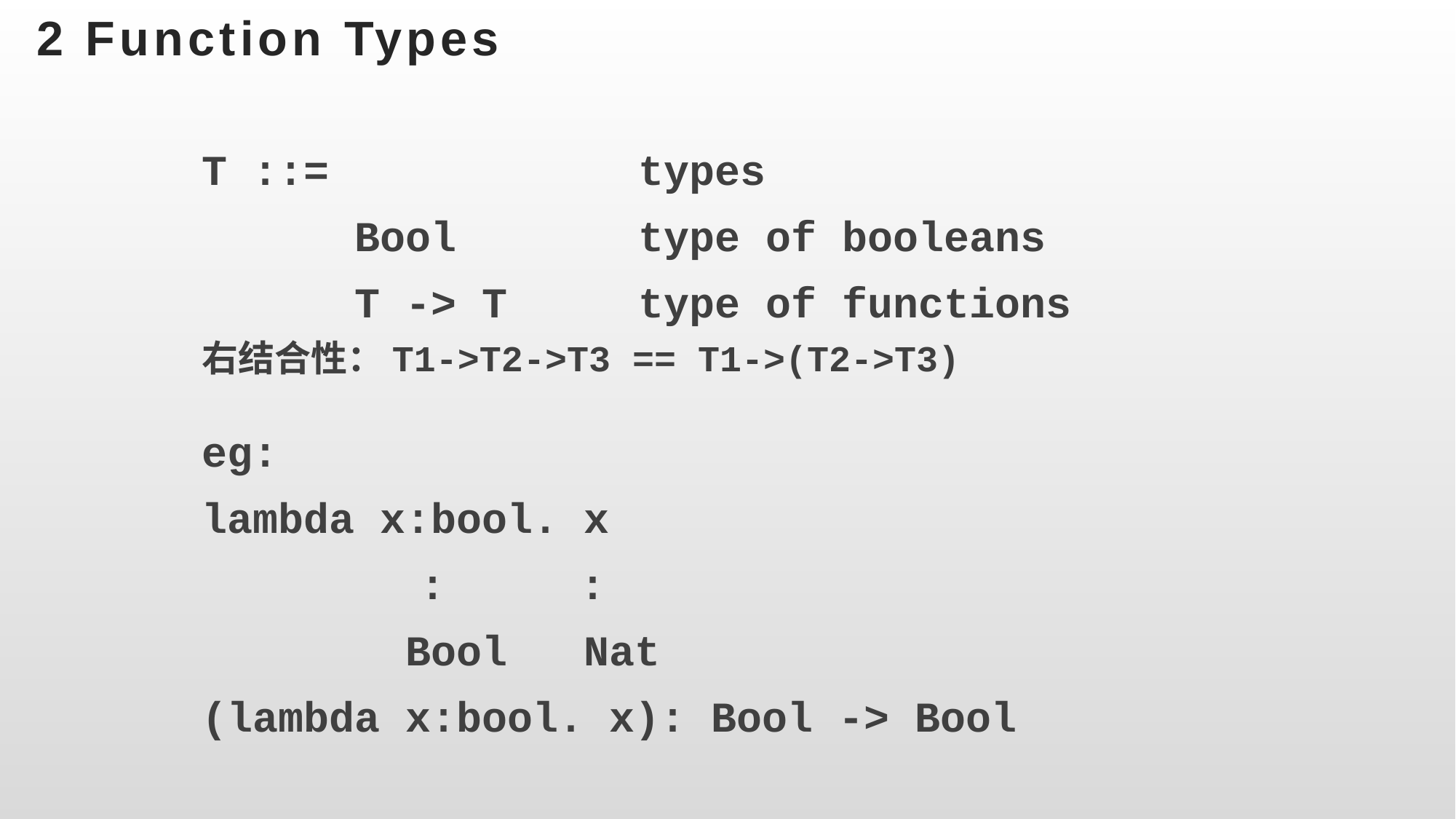

# 2 Function Types
T ::=   			types
      Bool		type of booleans
      T -> T		type of functions
右结合性：T1->T2->T3 == T1->(T2->T3)
eg:
lambda x:bool. x
		:	  :
        Bool   Nat
(lambda x:bool. x): Bool -> Bool